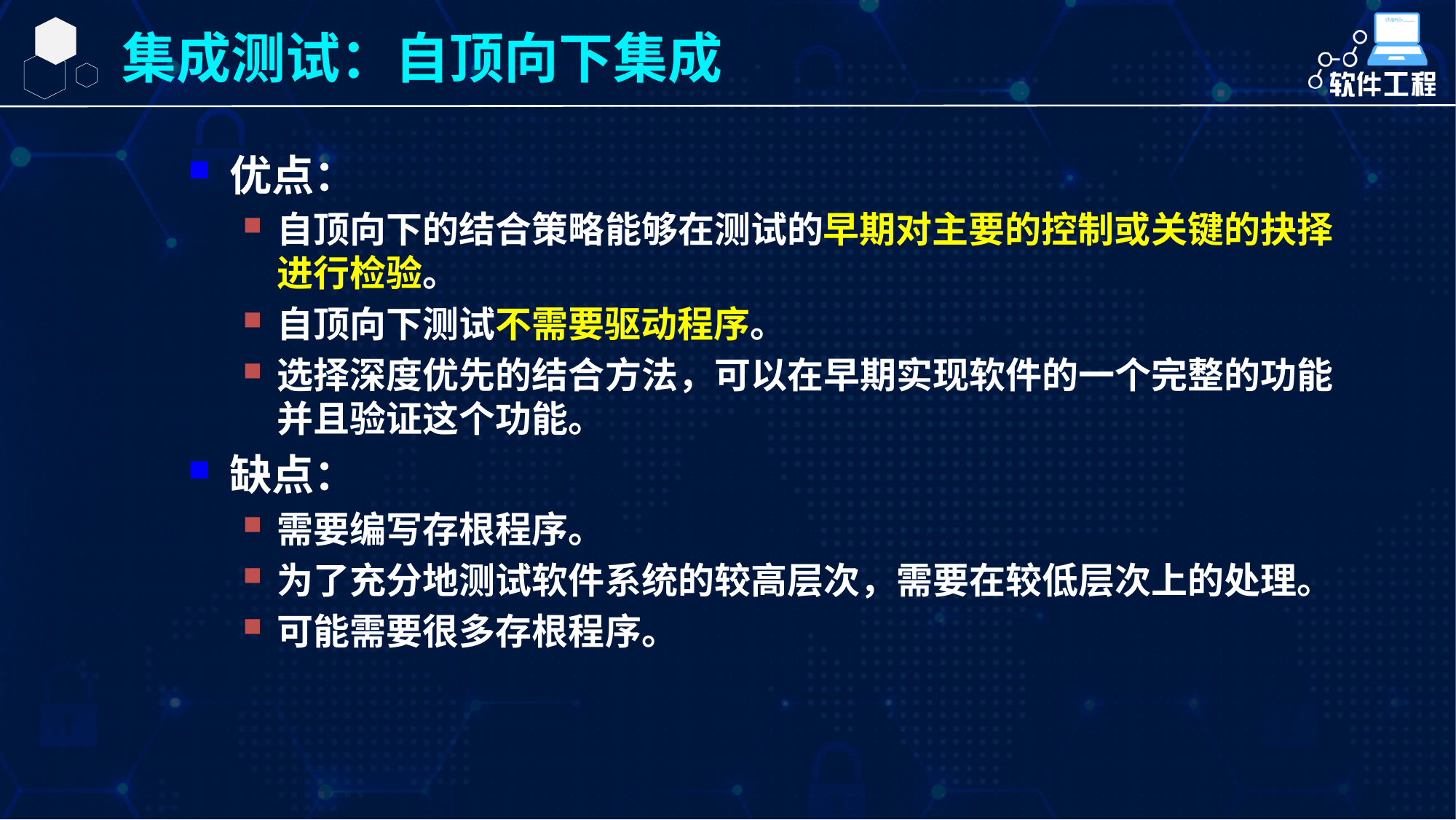

集成测试：自顶向下集成
优点：
自顶向下的结合策略能够在测试的早期对主要的控制或关键的抉择进行检验。
自顶向下测试不需要驱动程序。
选择深度优先的结合方法，可以在早期实现软件的一个完整的功能并且验证这个功能。
缺点：
需要编写存根程序。
为了充分地测试软件系统的较高层次，需要在较低层次上的处理。
可能需要很多存根程序。